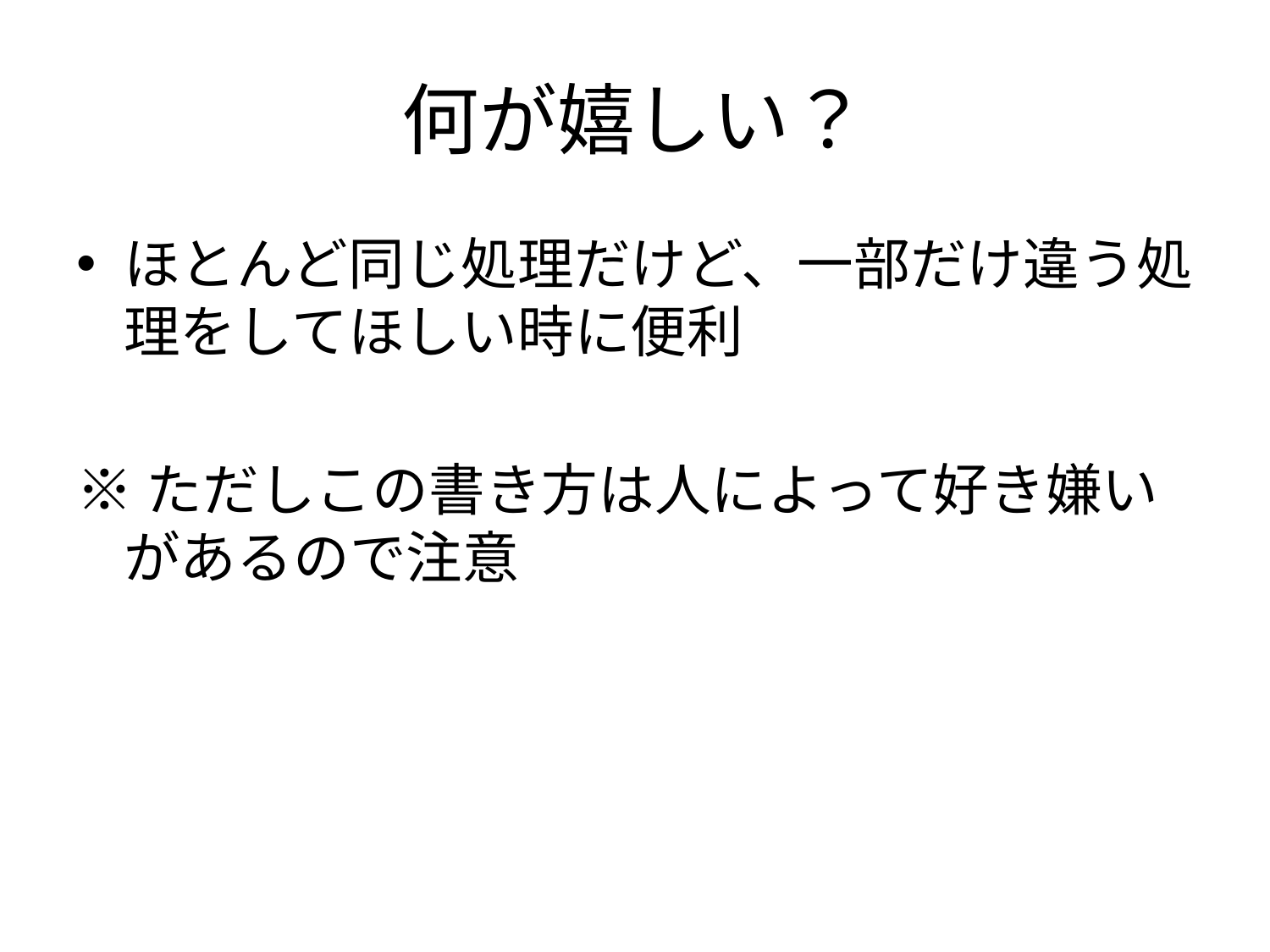

# 何が嬉しい？
ほとんど同じ処理だけど、一部だけ違う処理をしてほしい時に便利

※ただしこの書き方は人によって好き嫌いがあるので注意